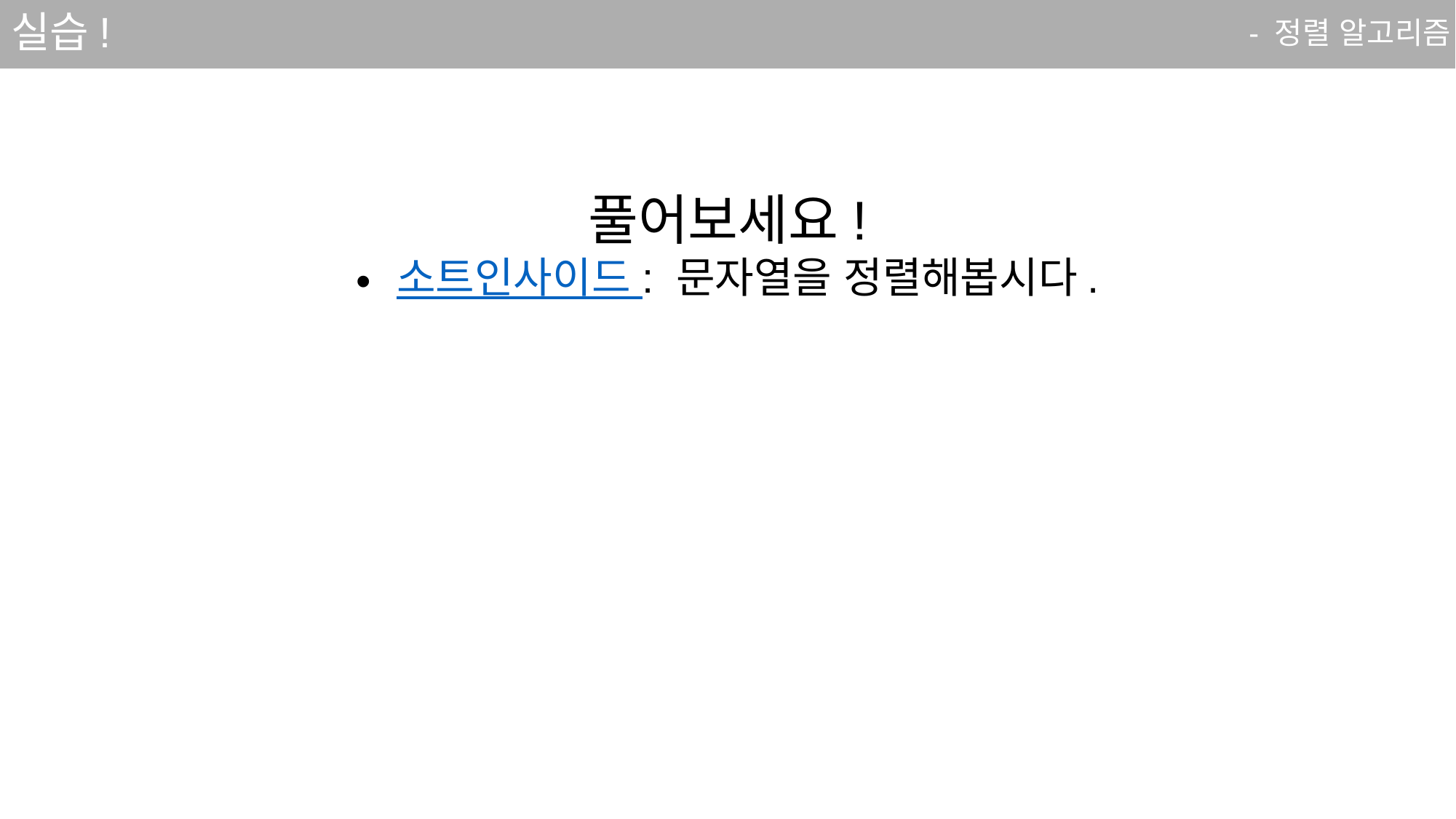

# 실습!
- 정렬 알고리즘
풀어보세요!
소트인사이드 : 문자열을 정렬해봅시다.